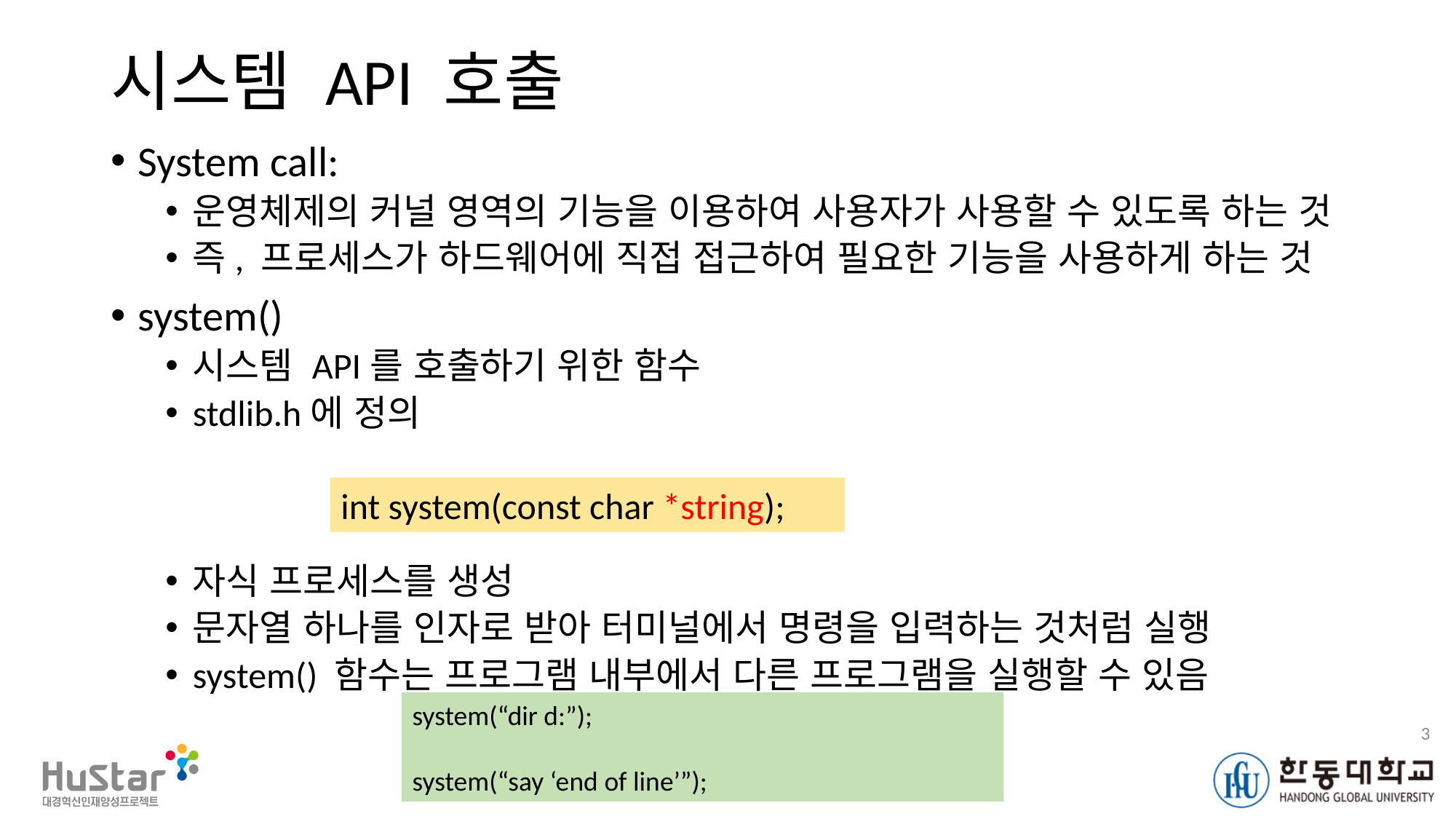

# 시스템 API 호출
System call:
운영체제의 커널 영역의 기능을 이용하여 사용자가 사용할 수 있도록 하는 것
즉, 프로세스가 하드웨어에 직접 접근하여 필요한 기능을 사용하게 하는 것
system()
시스템 API를 호출하기 위한 함수
stdlib.h에 정의

자식 프로세스를 생성
문자열 하나를 인자로 받아 터미널에서 명령을 입력하는 것처럼 실행
system() 함수는 프로그램 내부에서 다른 프로그램을 실행할 수 있음

int system(const char *string);
system(“dir d:”);

system(“say ‘end of line’”);
3
Hustar로봇아카데미